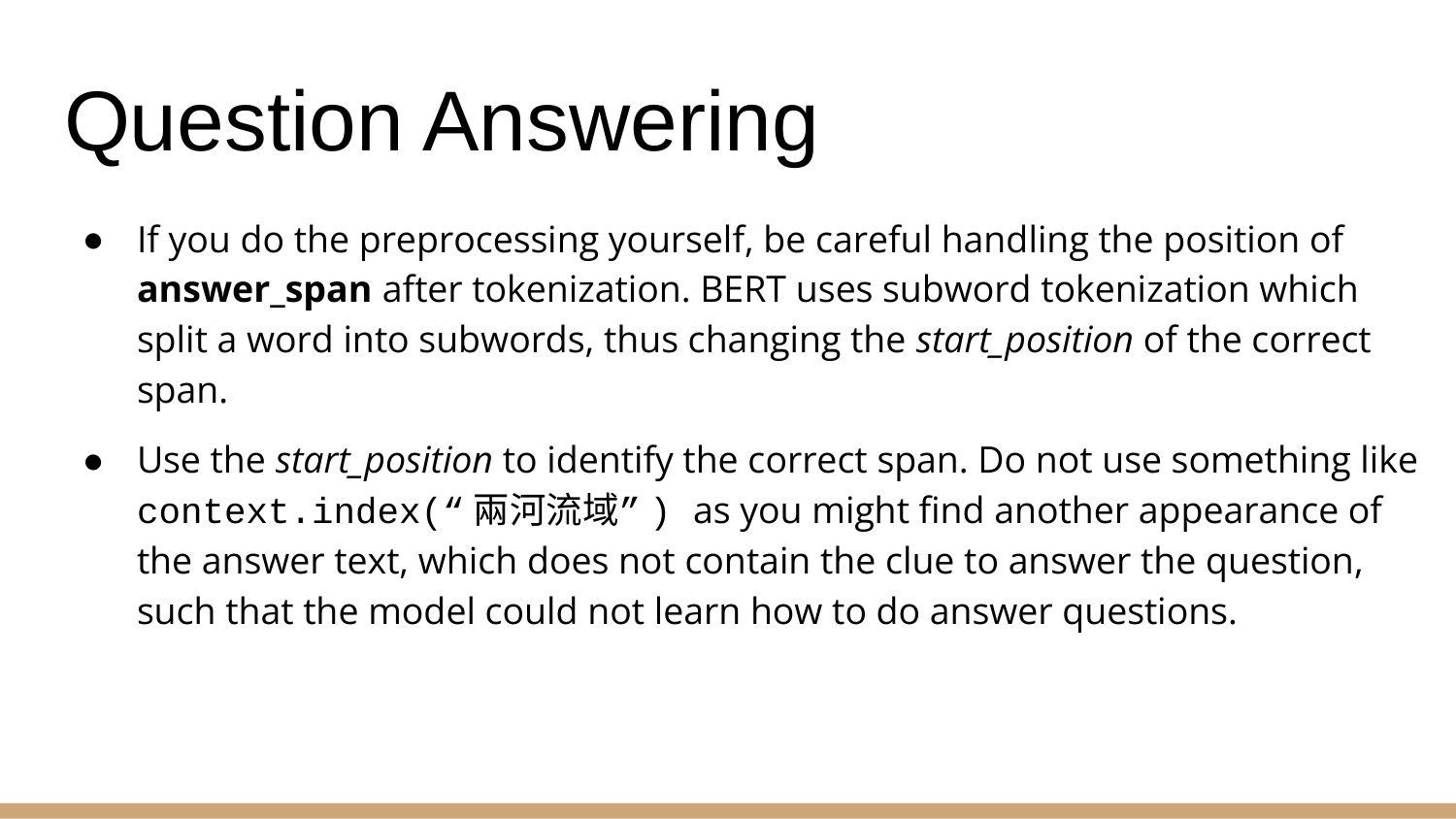

# Question Answering
If you do the preprocessing yourself, be careful handling the position of answer_span after tokenization. BERT uses subword tokenization which split a word into subwords, thus changing the start_position of the correct span.
Use the start_position to identify the correct span. Do not use something like context.index(“兩河流域”) as you might find another appearance of the answer text, which does not contain the clue to answer the question, such that the model could not learn how to do answer questions.